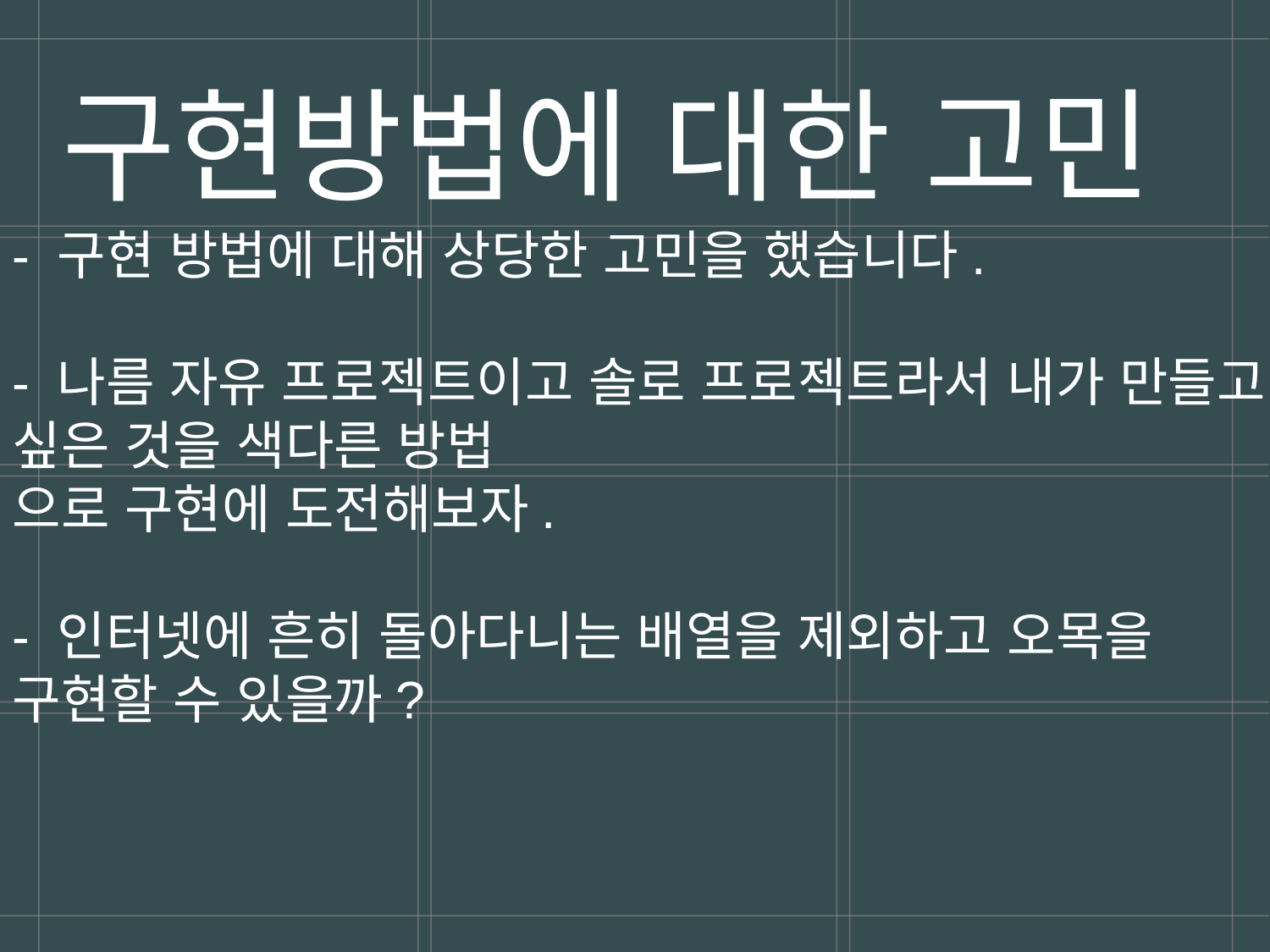

구현방법에 대한 고민
- 구현 방법에 대해 상당한 고민을 했습니다.

- 나름 자유 프로젝트이고 솔로 프로젝트라서 내가 만들고 싶은 것을 색다른 방법
으로 구현에 도전해보자.

- 인터넷에 흔히 돌아다니는 배열을 제외하고 오목을 구현할 수 있을까?